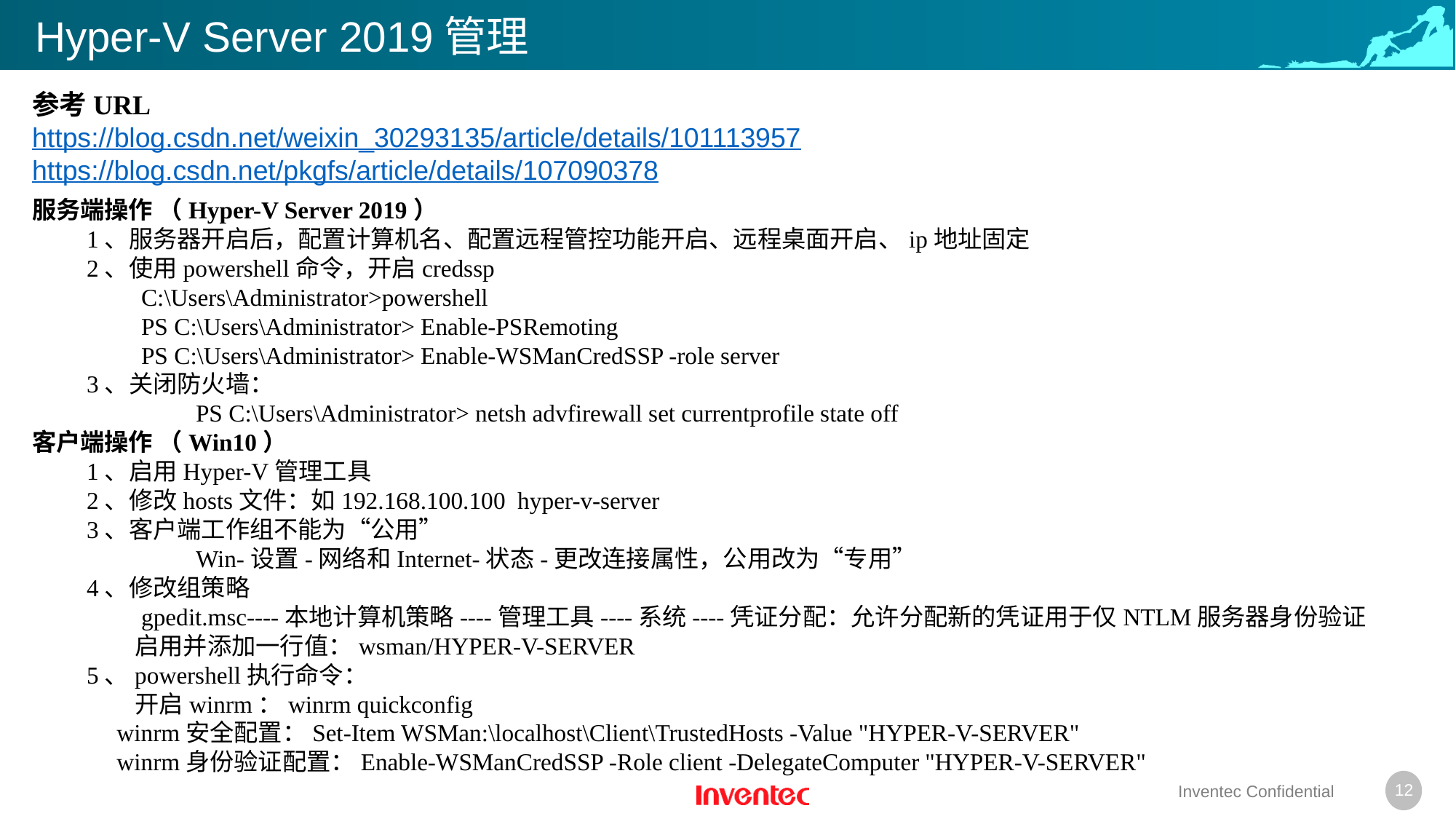

# Hyper-V Server 2019管理
参考URL
https://blog.csdn.net/weixin_30293135/article/details/101113957
https://blog.csdn.net/pkgfs/article/details/107090378

服务端操作 （Hyper-V Server 2019）
1、服务器开启后，配置计算机名、配置远程管控功能开启、远程桌面开启、ip地址固定
2、使用powershell命令，开启credssp
C:\Users\Administrator>powershell
PS C:\Users\Administrator> Enable-PSRemoting
PS C:\Users\Administrator> Enable-WSManCredSSP -role server
3、关闭防火墙：
	PS C:\Users\Administrator> netsh advfirewall set currentprofile state off
客户端操作 （Win10）
1、启用Hyper-V管理工具
2、修改hosts文件：如192.168.100.100  hyper-v-server
3、客户端工作组不能为“公用”
	Win-设置-网络和Internet-状态-更改连接属性，公用改为“专用”
4、修改组策略
gpedit.msc----本地计算机策略----管理工具----系统----凭证分配：允许分配新的凭证用于仅NTLM服务器身份验证
　　启用并添加一行值：wsman/HYPER-V-SERVER
5、powershell执行命令：
　　开启winrm：winrm quickconfig
　winrm安全配置：Set-Item WSMan:\localhost\Client\TrustedHosts -Value "HYPER-V-SERVER"
　winrm身份验证配置：Enable-WSManCredSSP -Role client -DelegateComputer "HYPER-V-SERVER"